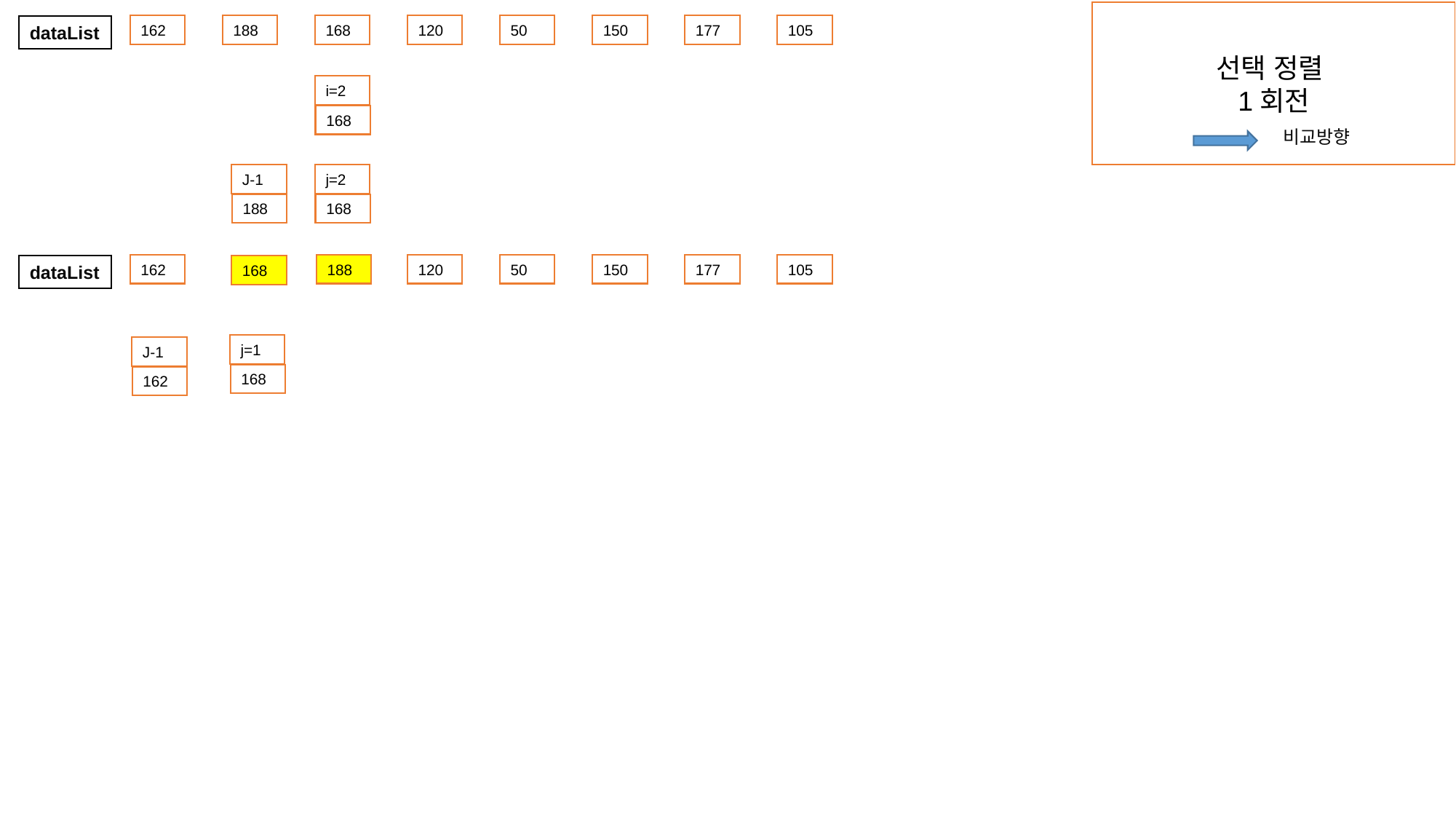

선택 정렬
1회전
188
177
105
50
150
120
168
162
dataList
i=2
168
비교방향

J-1
j=2
188
168
188
177
105
50
150
120
162
dataList
168
j=1
J-1
168
162